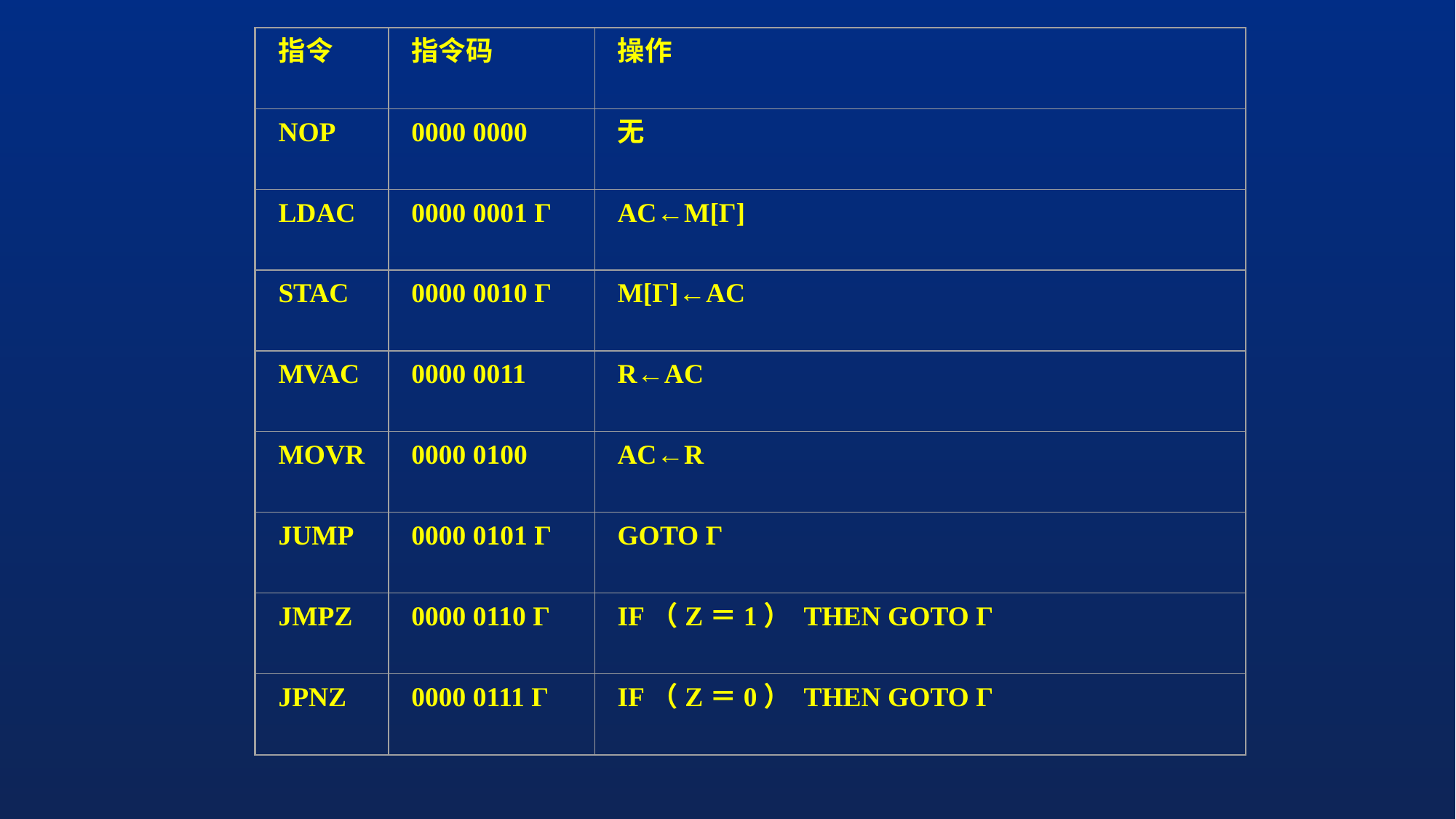

指令

指令码

操作

NOP

0000 0000

无

LDAC

0000 0001 Γ

AC←M[Γ]

STAC

0000 0010 Γ

M[Γ]←AC

MVAC

0000 0011

R←AC

MOVR

0000 0100

AC←R

JUMP

0000 0101 Γ

GOTO Γ

JMPZ

0000 0110 Γ

IF（Z＝1） THEN GOTO Γ

JPNZ

0000 0111 Γ

IF（Z＝0） THEN GOTO Γ